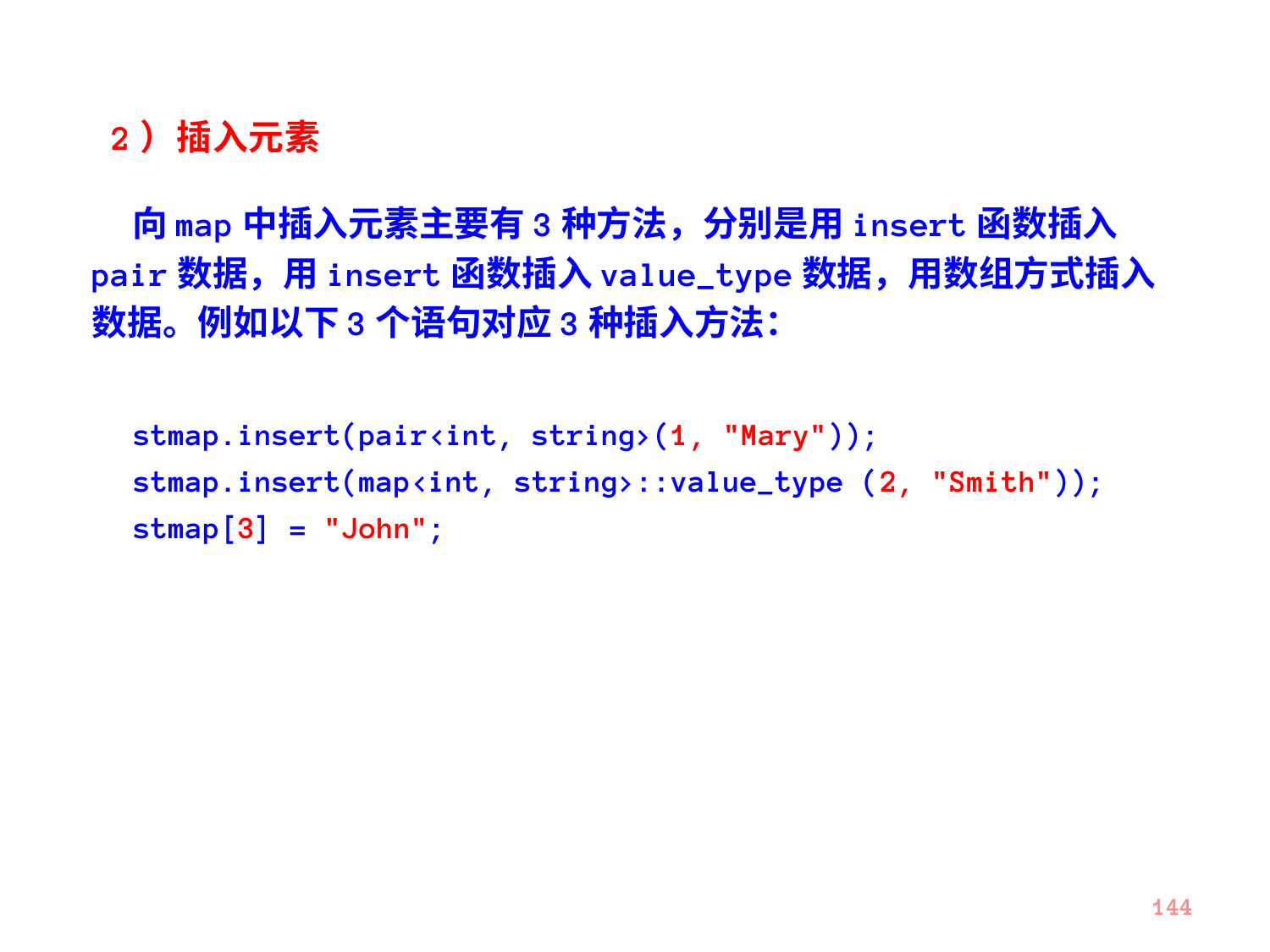

2）插入元素
    向map中插入元素主要有3种方法，分别是用insert函数插入pair数据，用insert函数插入value_type数据，用数组方式插入数据。例如以下3个语句对应3种插入方法：
stmap.insert(pair<int, string>(1, "Mary"));
stmap.insert(map<int, string>::value_type (2, "Smith"));
stmap[3] = "John";
144